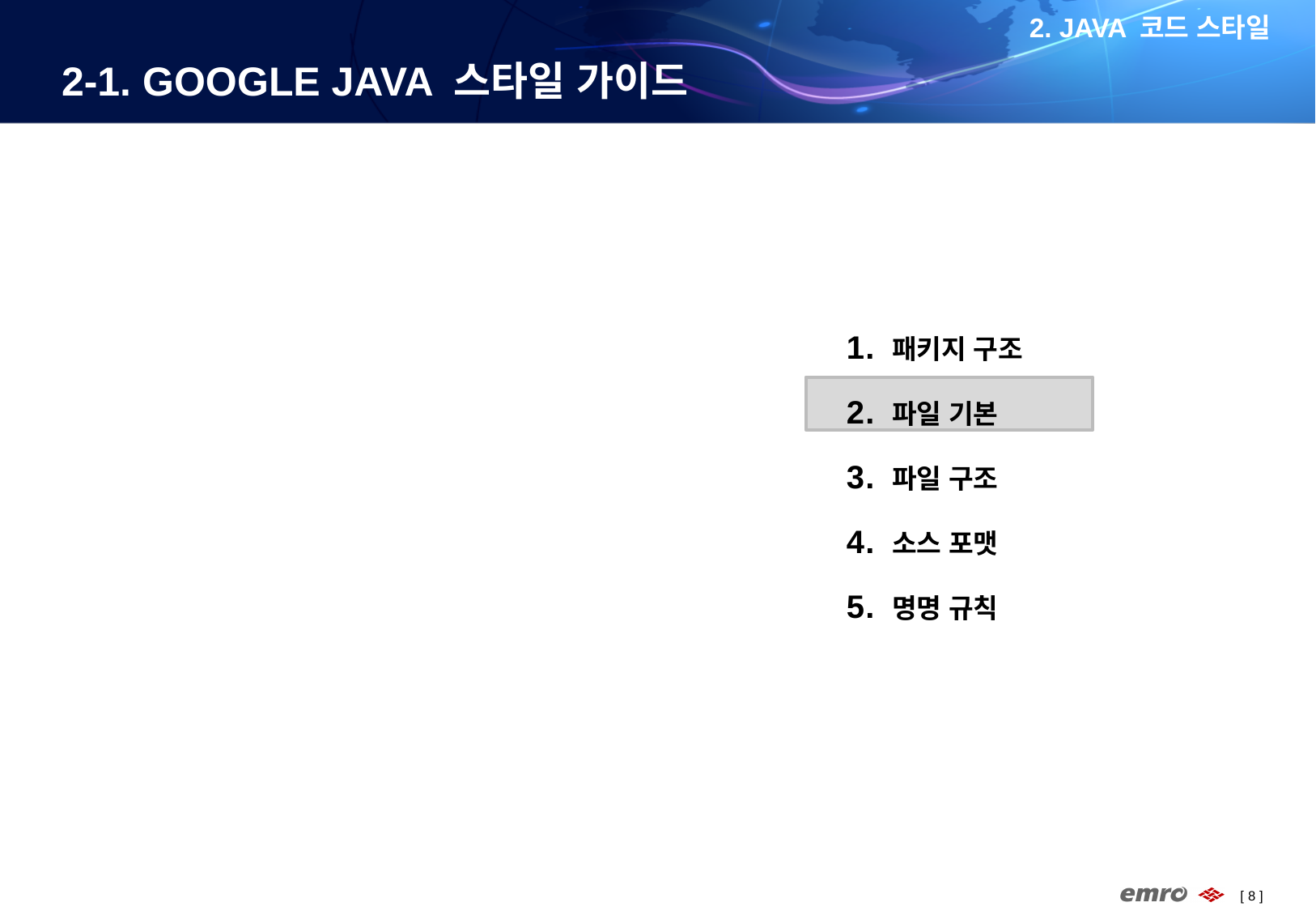

2. JAVA 코드 스타일
# 2-1. GOOGLE JAVA 스타일 가이드
패키지 구조
파일 기본
파일 구조
소스 포맷
명명 규칙